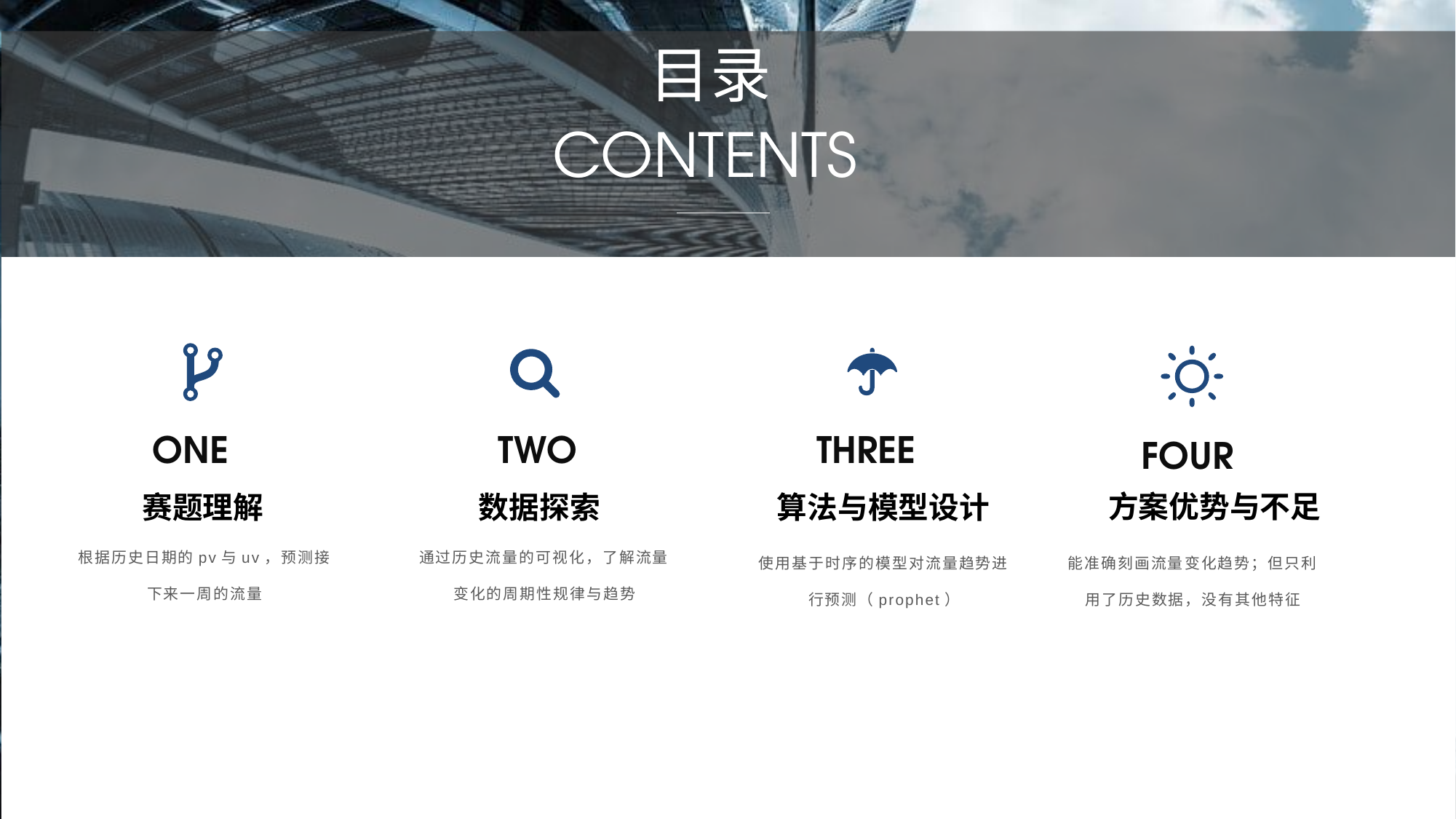

目录
CONTENTS

THREE
ONE
TWO
FOUR
方案优势与不足
赛题理解
数据探索
算法与模型设计
根据历史日期的pv与uv，预测接下来一周的流量
通过历史流量的可视化，了解流量变化的周期性规律与趋势
能准确刻画流量变化趋势；但只利用了历史数据，没有其他特征
使用基于时序的模型对流量趋势进行预测（prophet）